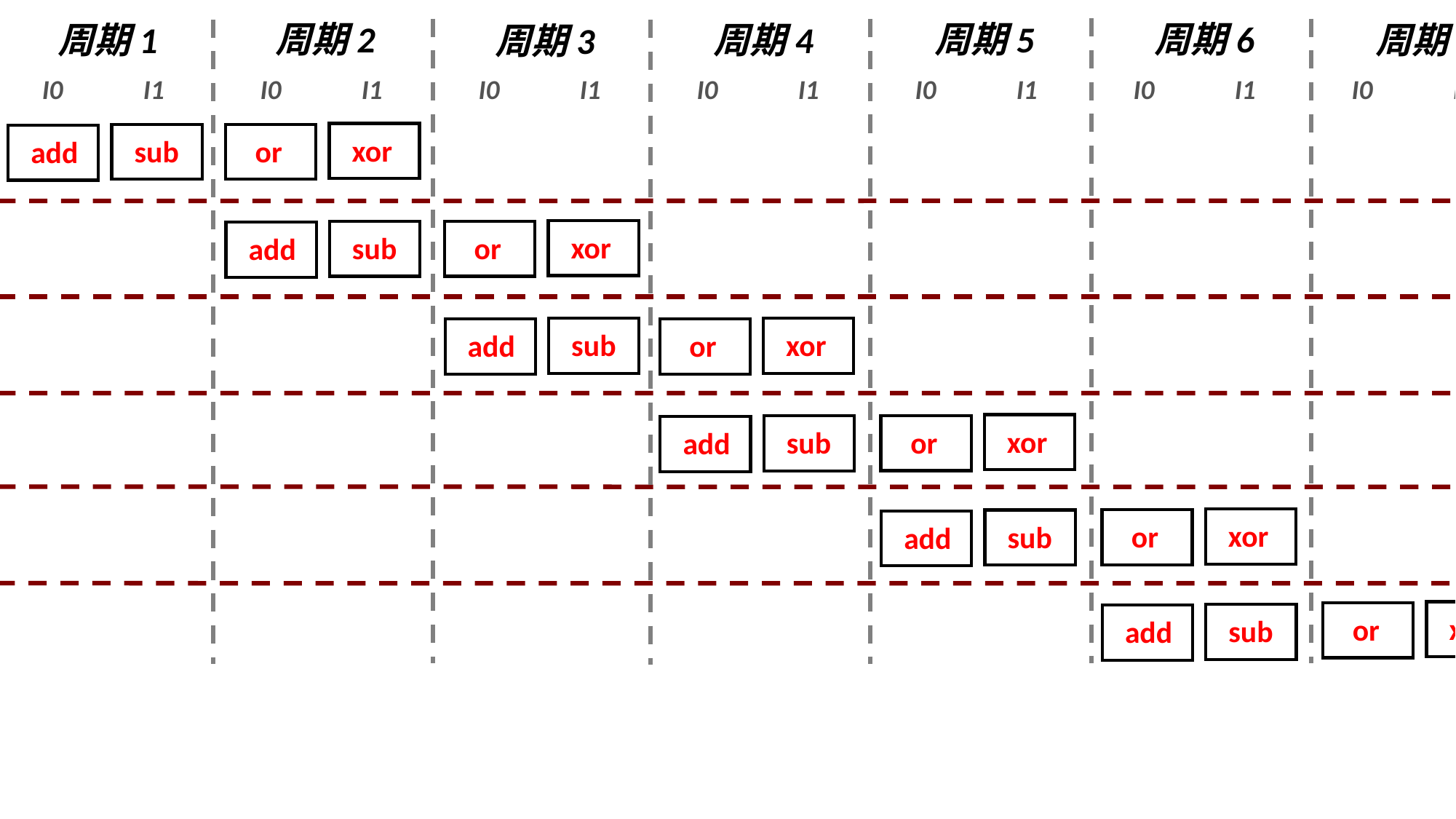

周期5
周期2
周期6
周期4
周期7
周期1
周期3
   I0             I1 	   I0             I1 	   I0             I1 	   I0             I1 	   I0             I1 	   I0             I1 	   I0             I1
译码

xor
sub
 or
add
EX1

xor
sub
 or
add
EX2

xor
sub
 or
add
EX3

xor
 or
sub
add
提交

xor
 or
sub
add
回写

xor

 or
sub
add